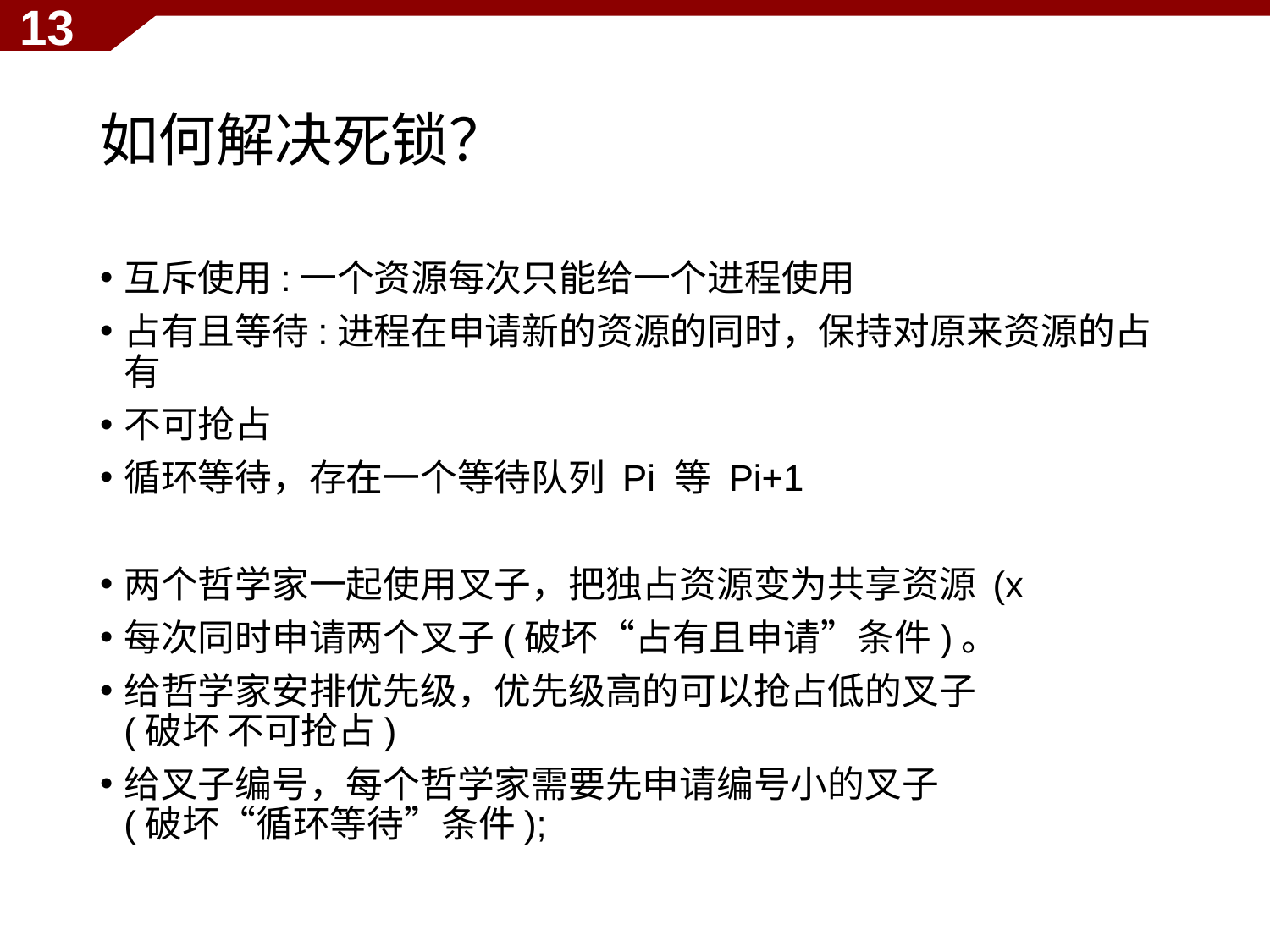

13
# 如何解决死锁？
互斥使用:一个资源每次只能给一个进程使用
占有且等待:进程在申请新的资源的同时，保持对原来资源的占有
不可抢占
循环等待，存在一个等待队列 Pi 等 Pi+1

两个哲学家一起使用叉子，把独占资源变为共享资源 (x
每次同时申请两个叉子(破坏“占有且申请”条件)。
给哲学家安排优先级，优先级高的可以抢占低的叉子
(破坏 不可抢占)
给叉子编号，每个哲学家需要先申请编号小的叉子
(破坏“循环等待”条件);